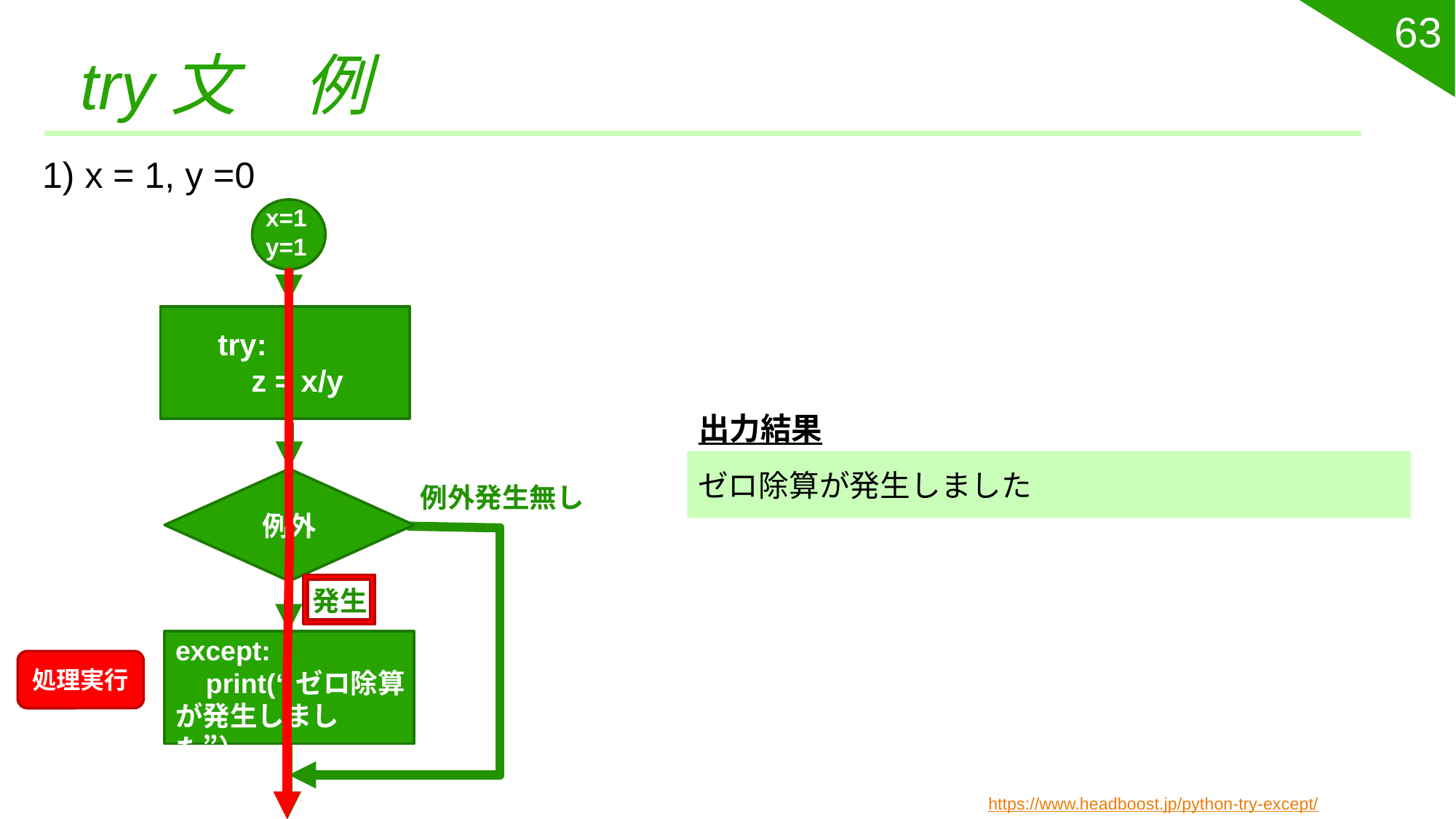

63
# try文　例
1) x = 1, y =0
x=1
y=1

try:
    z = x/y
出力結果
ゼロ除算が発生しました
例外
例外発生無し

発生
except:
    print(“ゼロ除算が発生しました”）

処理実行
https://www.headboost.jp/python-try-except/